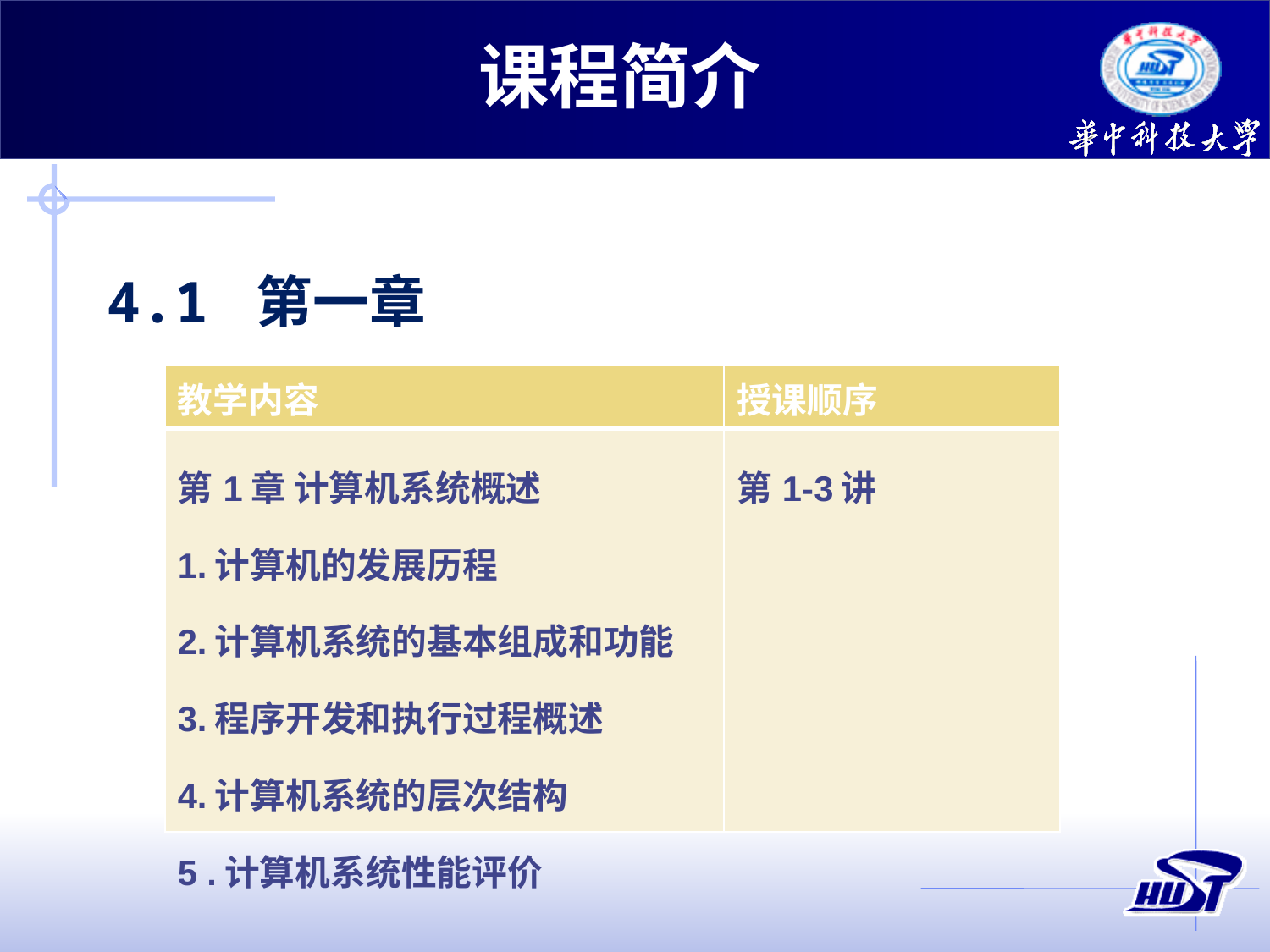

课程简介
4.1 第一章

| 教学内容 | 授课顺序 |
| --- | --- |
| 第1章 计算机系统概述 1.计算机的发展历程 2.计算机系统的基本组成和功能 3.程序开发和执行过程概述 4.计算机系统的层次结构 5 .计算机系统性能评价 | 第1-3讲 |